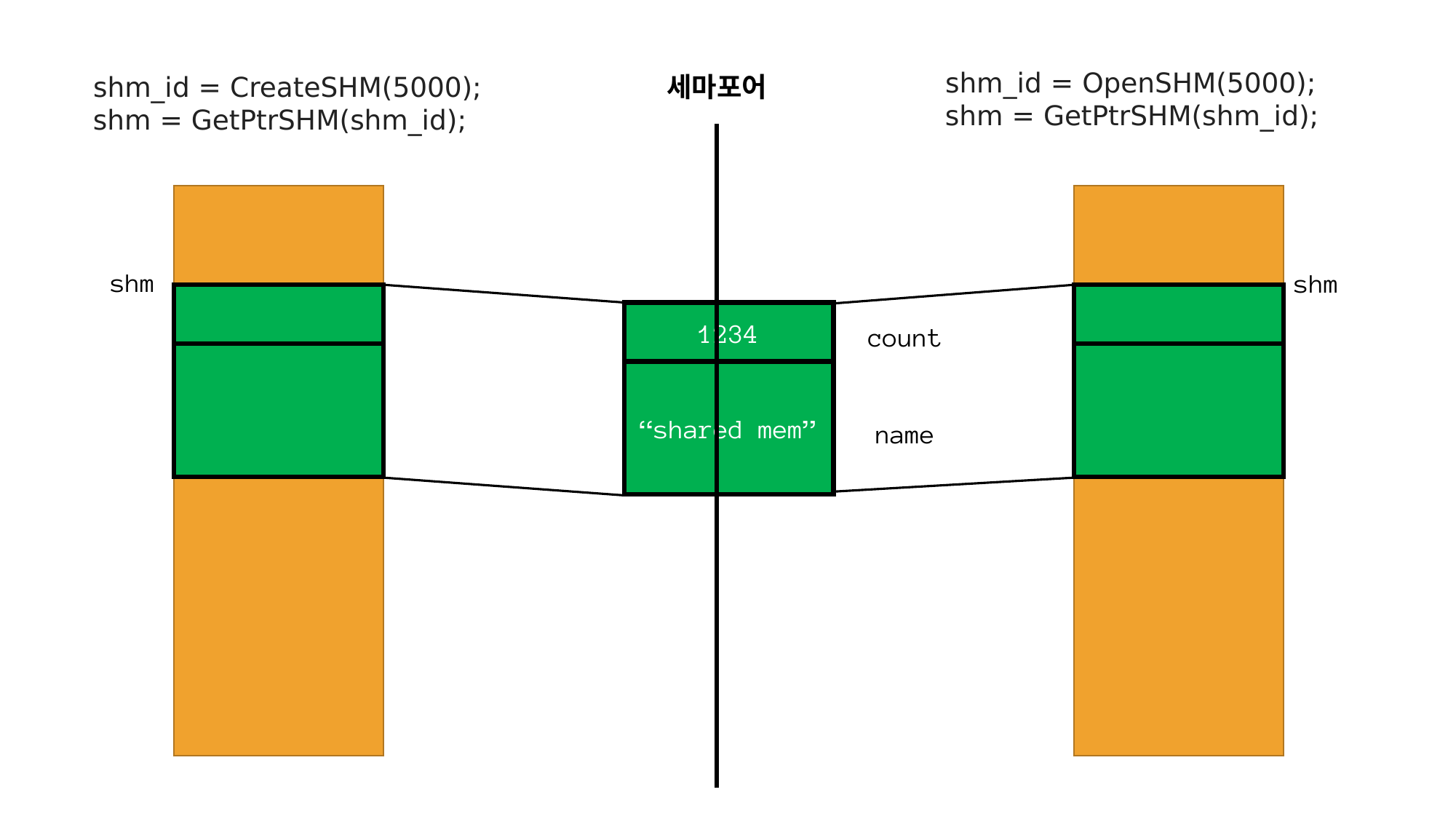

shm_id = OpenSHM(5000);
        shm = GetPtrSHM(shm_id);
        shm_id = CreateSHM(5000);
        shm = GetPtrSHM(shm_id);
세마포어

shm
shm

1234
“shared mem”
count

name